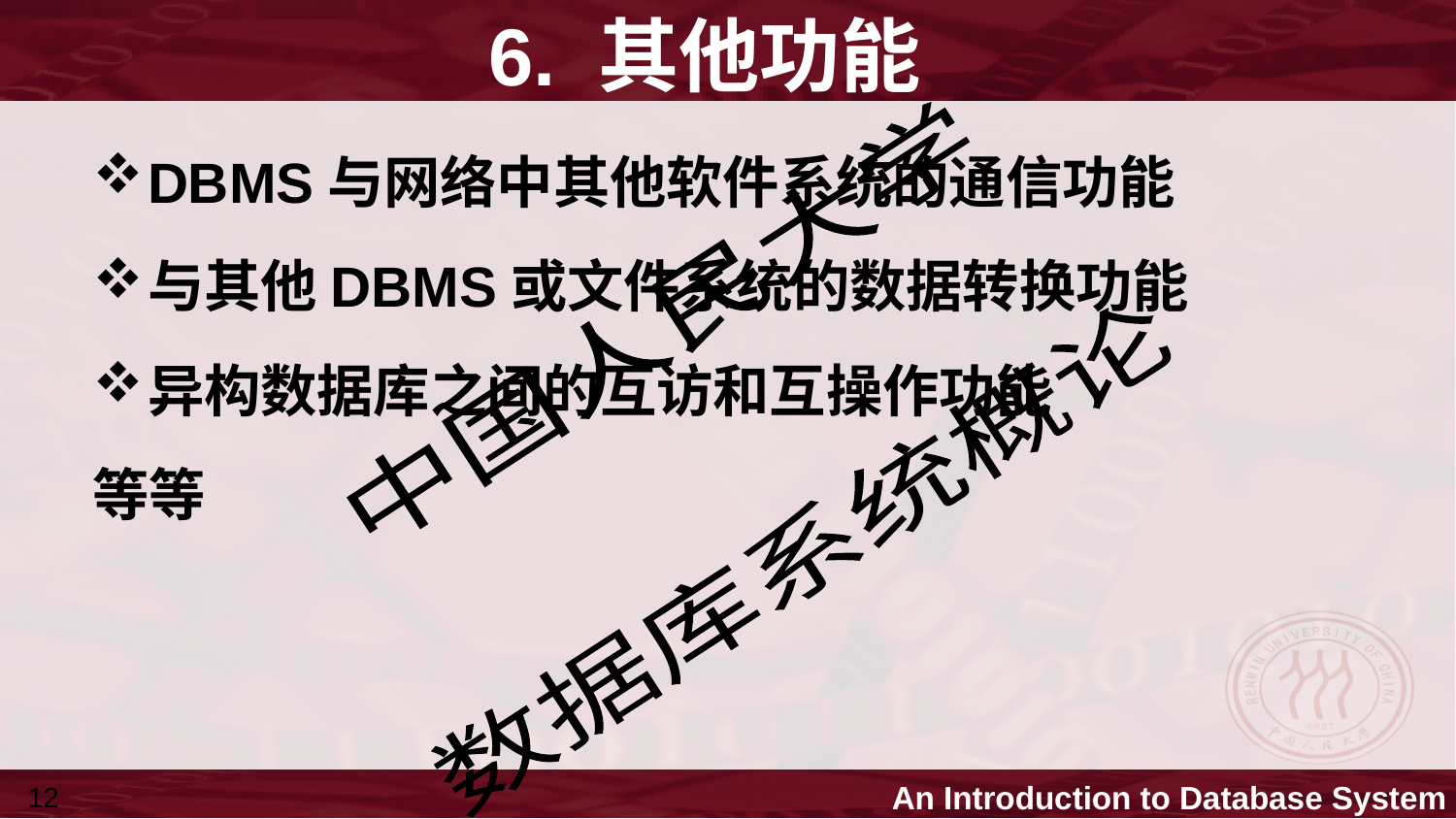

# 6. 其他功能
DBMS与网络中其他软件系统的通信功能
与其他DBMS或文件系统的数据转换功能
异构数据库之间的互访和互操作功能
等等
12